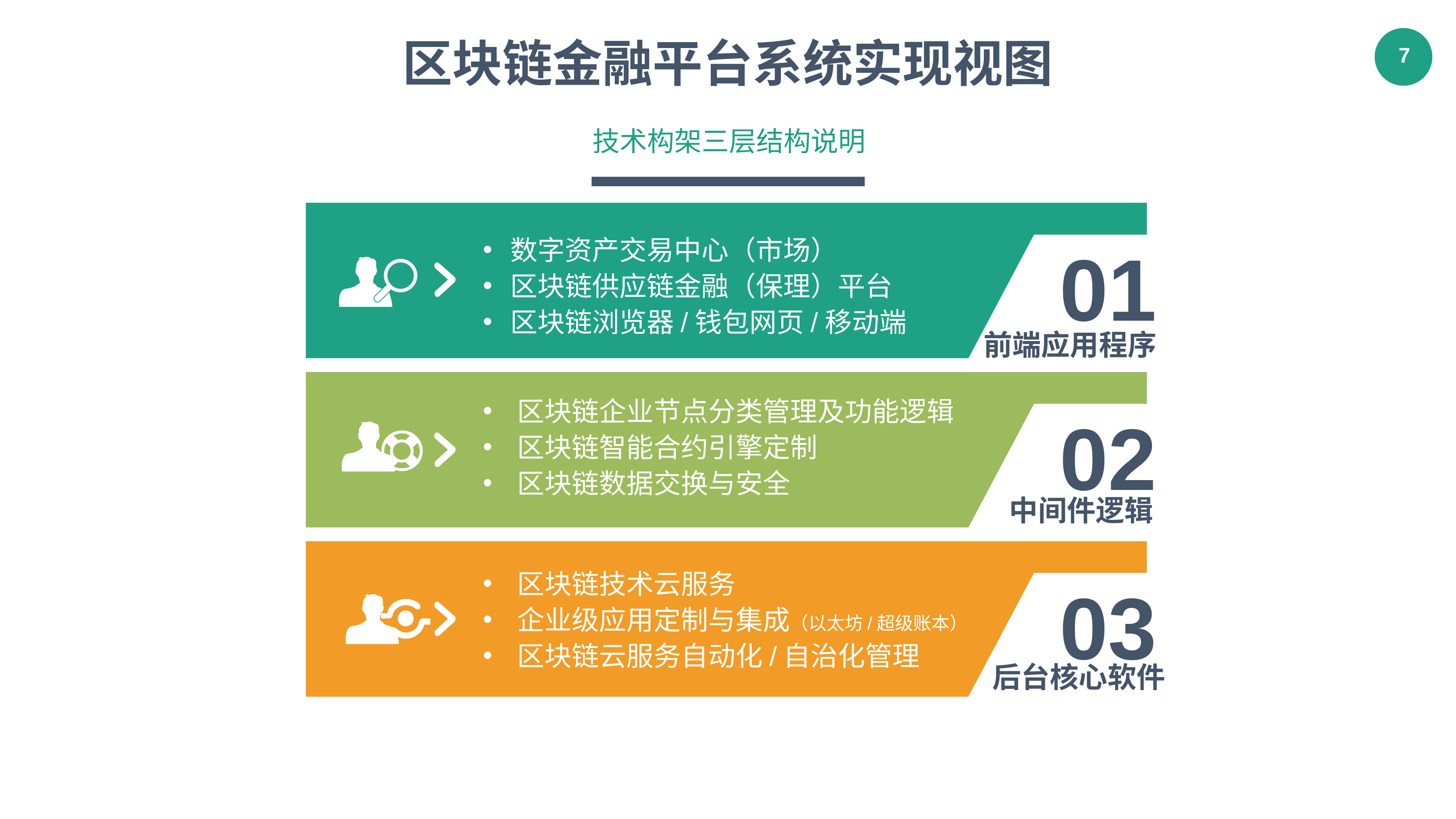

区块链金融平台系统实现视图
技术构架三层结构说明

数字资产交易中心（市场）
区块链供应链金融（保理）平台
区块链浏览器/钱包网页/移动端
01

前端应用程序

区块链企业节点分类管理及功能逻辑
区块链智能合约引擎定制
区块链数据交换与安全
02

中间件逻辑

区块链技术云服务
企业级应用定制与集成（以太坊/超级账本）
区块链云服务自动化/自治化管理
03

后台核心软件